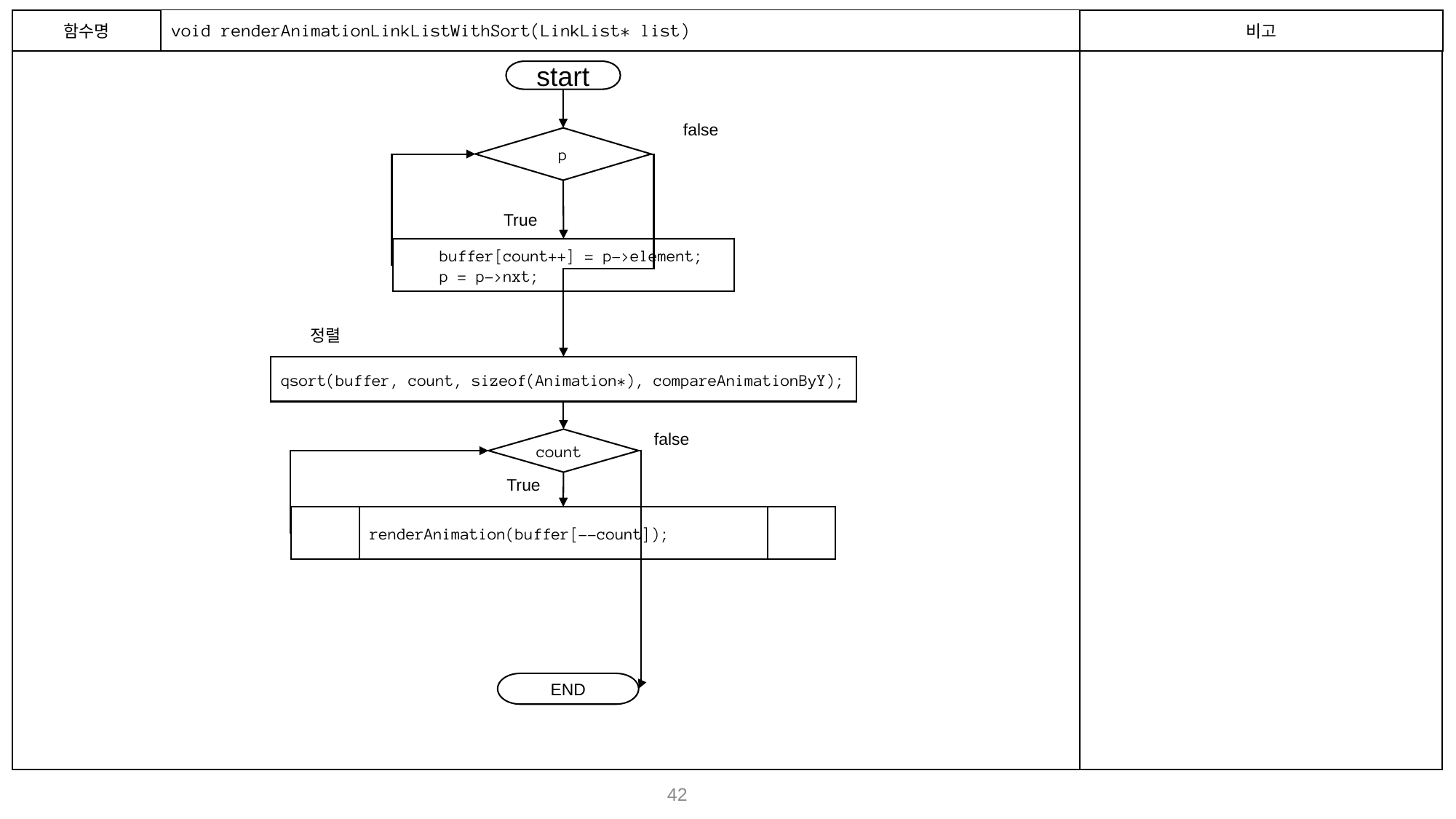

함수명
# void renderAnimationLinkListWithSort(LinkList* list)
비고

start
false
p
True
    buffer[count++] = p->element;
    p = p->nxt;
정렬
qsort(buffer, count, sizeof(Animation*), compareAnimationByY);
false
count
True
renderAnimation(buffer[--count]);
END
42